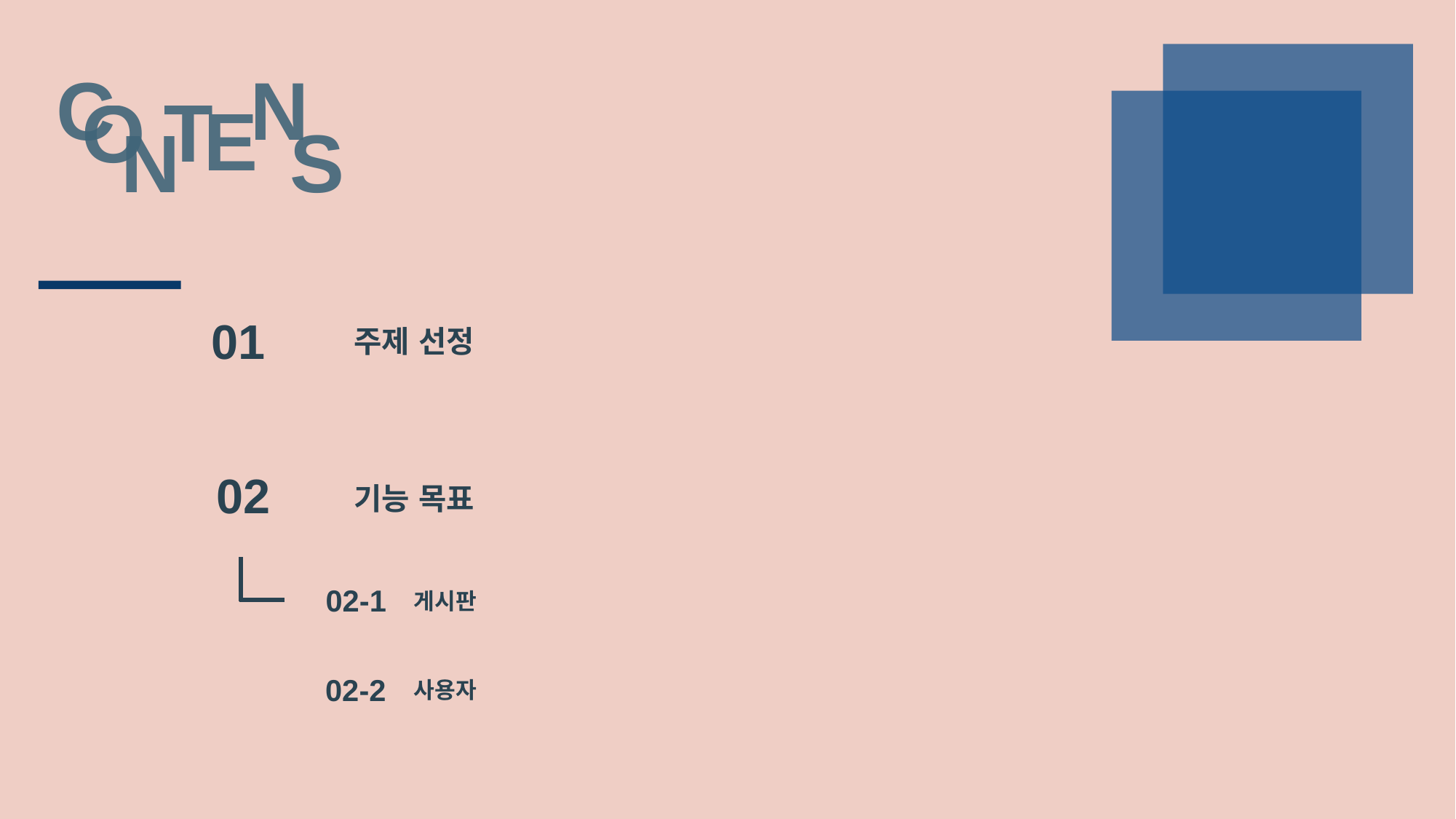

C
N
T
O
E
S
N

01
주제 선정
02
기능 목표
02-1
게시판
02-2
사용자